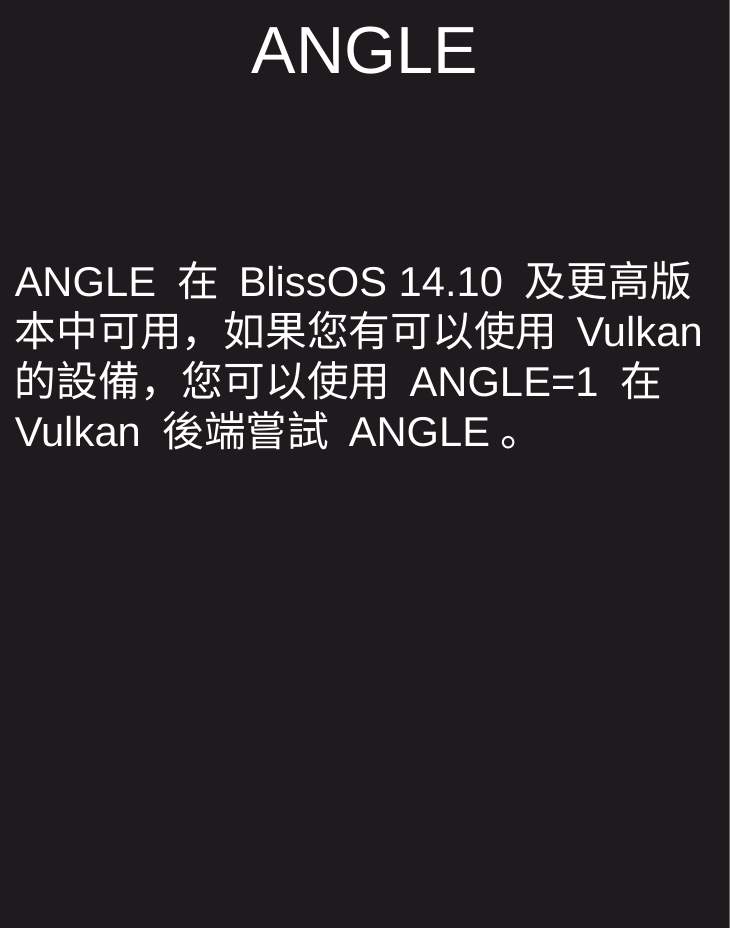

ANGLE
ANGLE 在 BlissOS 14.10 及更高版本中可用，如果您有可以使用 Vulkan 的設備，您可以使用 ANGLE=1 在 Vulkan 後端嘗試 ANGLE。